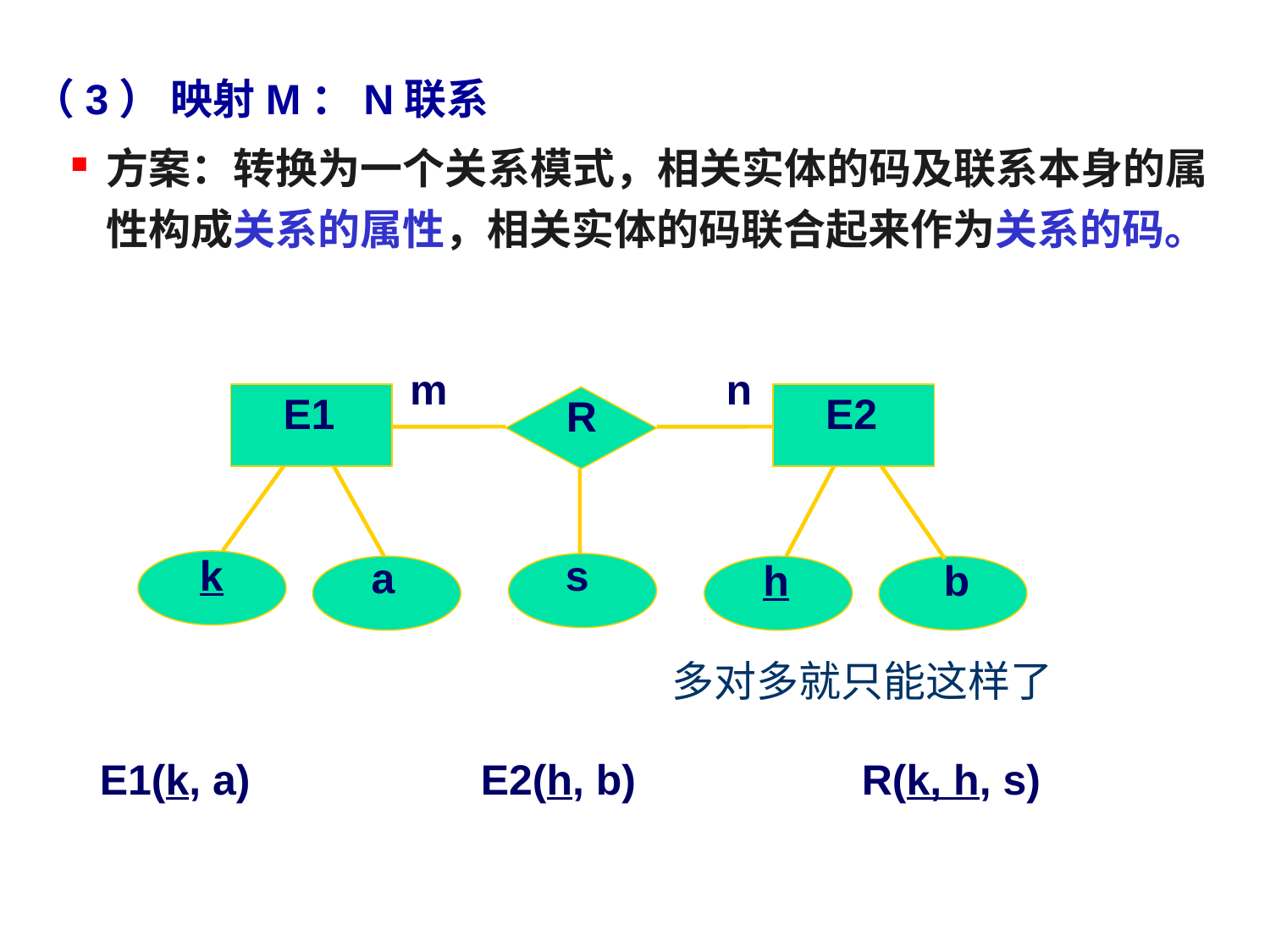

（3） 映射M：N联系
方案：转换为一个关系模式，相关实体的码及联系本身的属性构成关系的属性，相关实体的码联合起来作为关系的码。

m
n
E1
E2
R

k
s
a
h
b

多对多就只能这样了
E1(k, a)  		E2(h, b)		R(k, h, s)